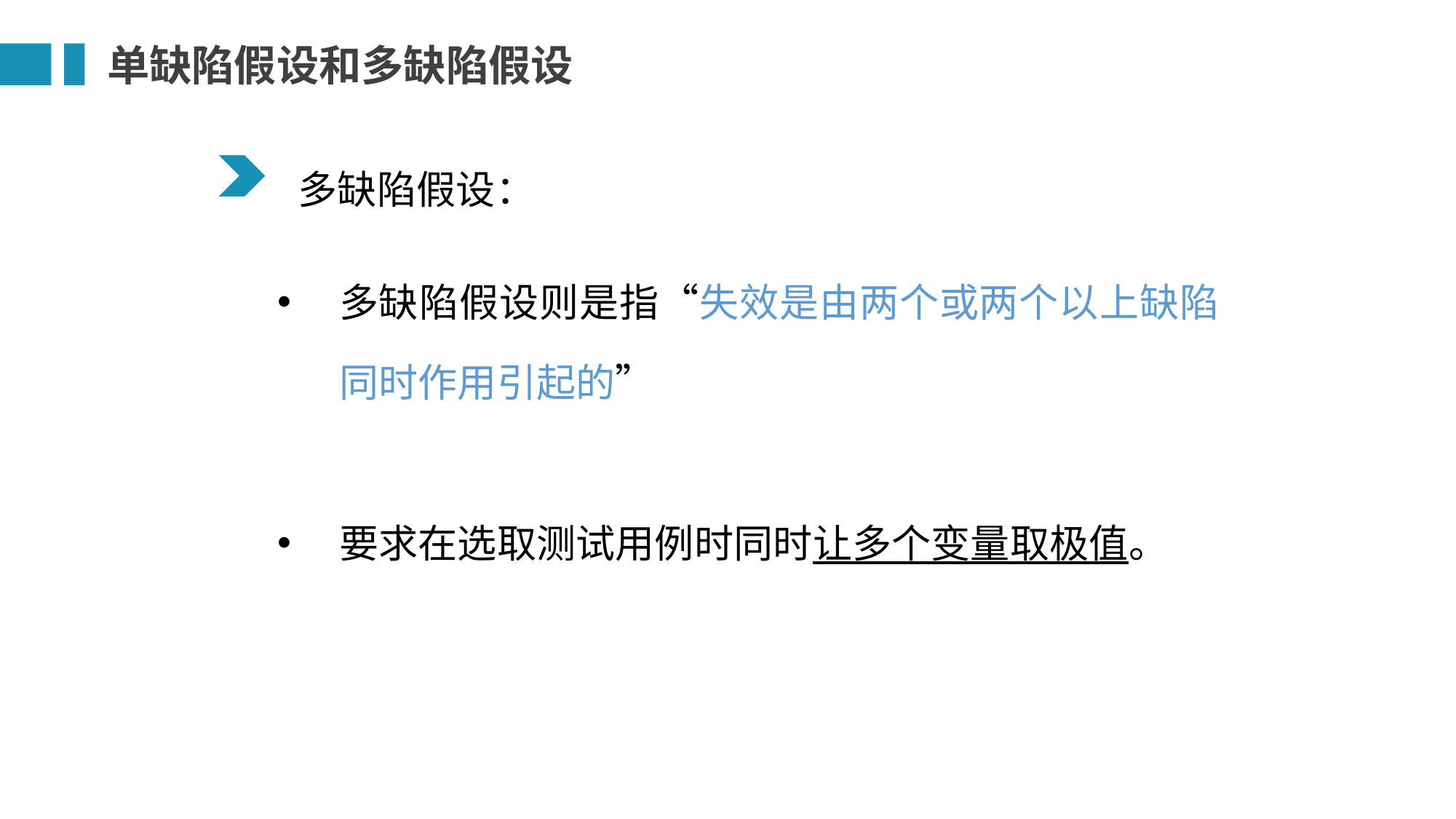

单缺陷假设和多缺陷假设

多缺陷假设：

多缺陷假设则是指“失效是由两个或两个以上缺陷同时作用引起的”

要求在选取测试用例时同时让多个变量取极值。
46